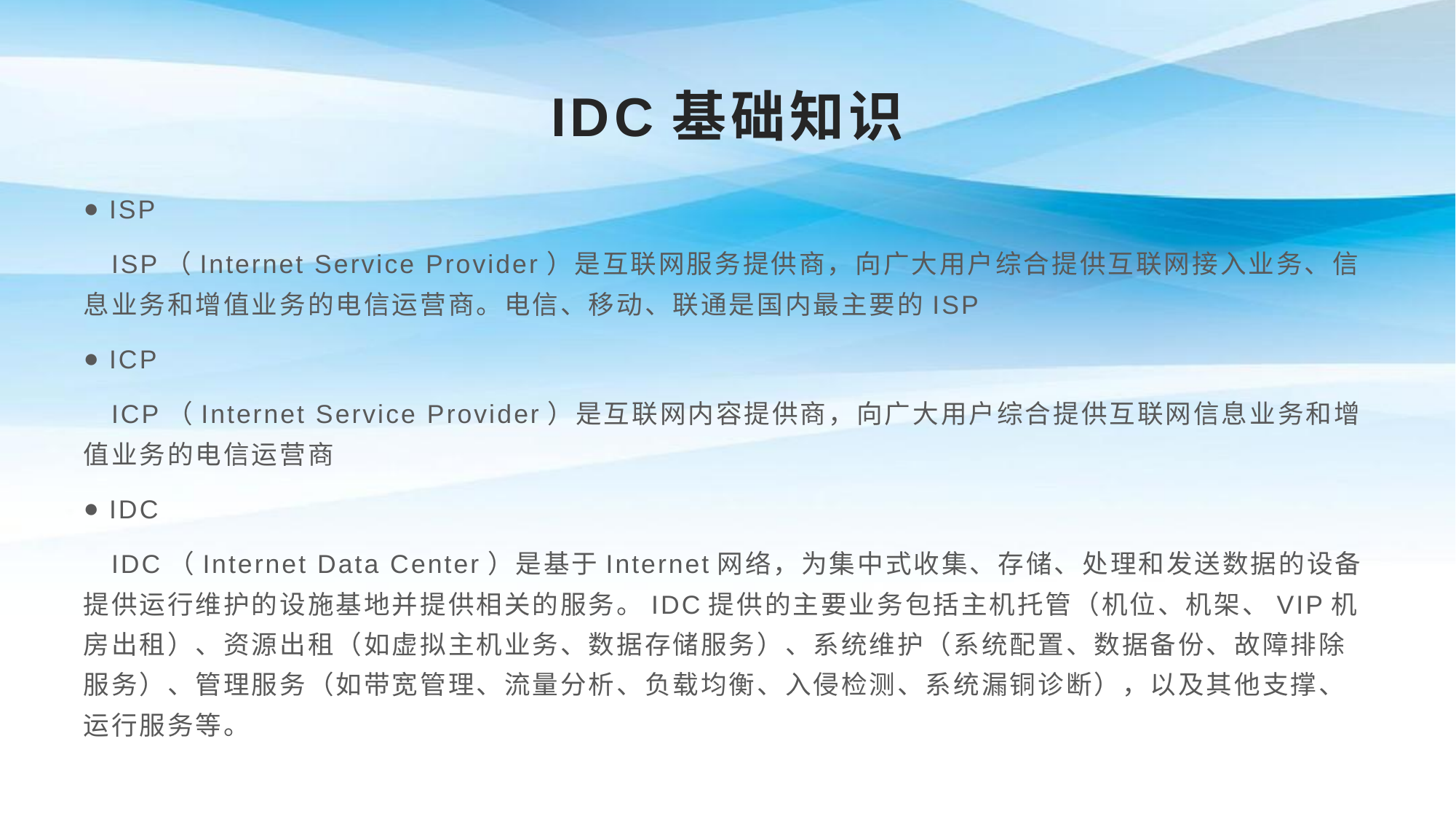

# IDC基础知识
ISP
   ISP（Internet Service Provider）是互联网服务提供商，向广大用户综合提供互联网接入业务、信息业务和增值业务的电信运营商。电信、移动、联通是国内最主要的ISP
ICP
   ICP（Internet Service Provider）是互联网内容提供商，向广大用户综合提供互联网信息业务和增值业务的电信运营商
IDC
   IDC（Internet Data Center）是基于Internet网络，为集中式收集、存储、处理和发送数据的设备提供运行维护的设施基地并提供相关的服务。IDC提供的主要业务包括主机托管（机位、机架、VIP机房出租）、资源出租（如虚拟主机业务、数据存储服务）、系统维护（系统配置、数据备份、故障排除服务）、管理服务（如带宽管理、流量分析、负载均衡、入侵检测、系统漏铜诊断），以及其他支撑、运行服务等。